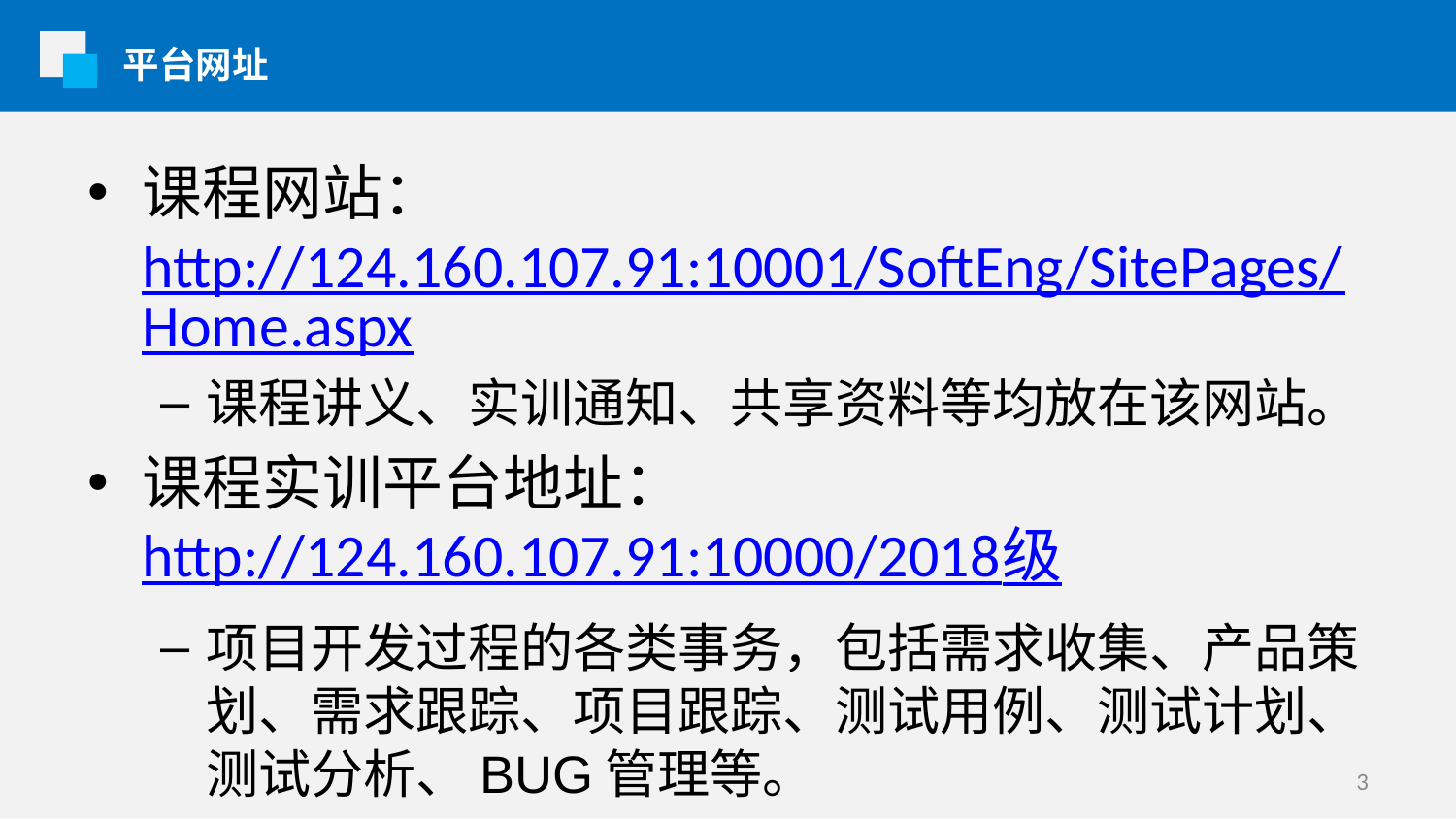

平台网址

课程网站：http://124.160.107.91:10001/SoftEng/SitePages/Home.aspx
课程讲义、实训通知、共享资料等均放在该网站。
课程实训平台地址：http://124.160.107.91:10000/2018级
项目开发过程的各类事务，包括需求收集、产品策划、需求跟踪、项目跟踪、测试用例、测试计划、测试分析、BUG管理等。
3